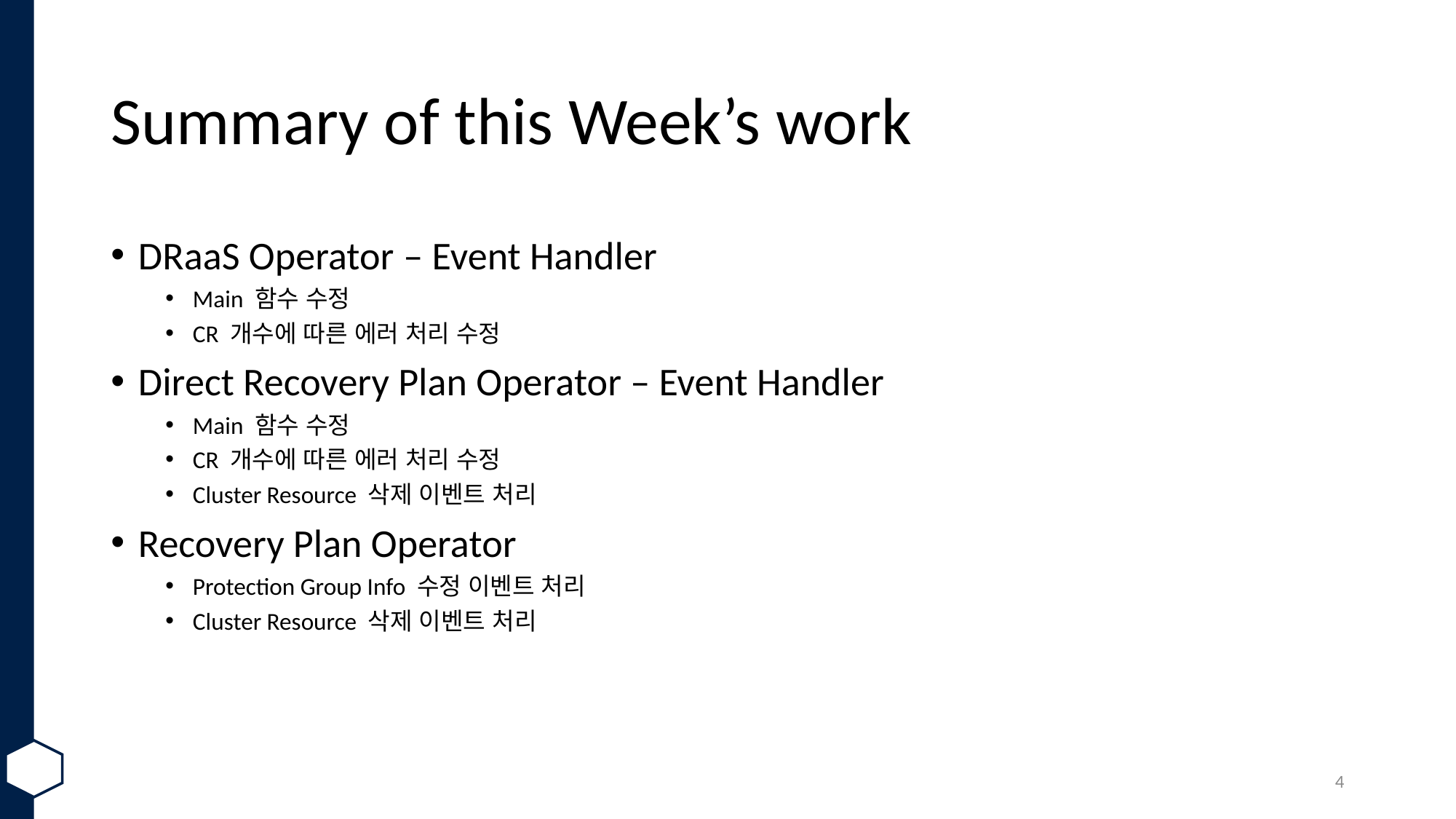

# Summary of this Week’s work
DRaaS Operator – Event Handler
Main 함수 수정
CR 개수에 따른 에러 처리 수정
Direct Recovery Plan Operator – Event Handler
Main 함수 수정
CR 개수에 따른 에러 처리 수정
Cluster Resource 삭제 이벤트 처리
Recovery Plan Operator
Protection Group Info 수정 이벤트 처리
Cluster Resource 삭제 이벤트 처리
4